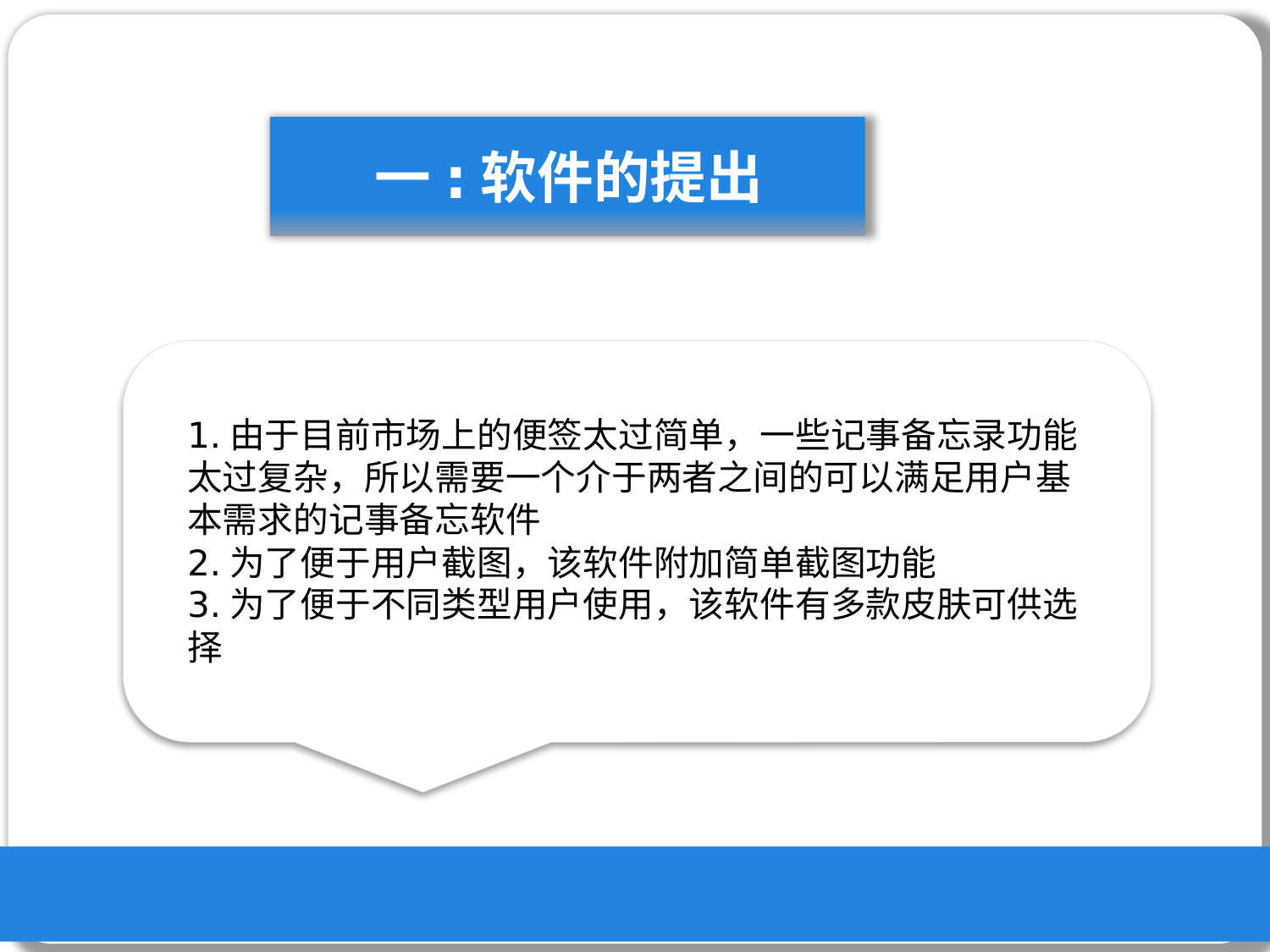

一:软件的提出

1.由于目前市场上的便签太过简单，一些记事备忘录功能太过复杂，所以需要一个介于两者之间的可以满足用户基本需求的记事备忘软件
2.为了便于用户截图，该软件附加简单截图功能
3.为了便于不同类型用户使用，该软件有多款皮肤可供选择